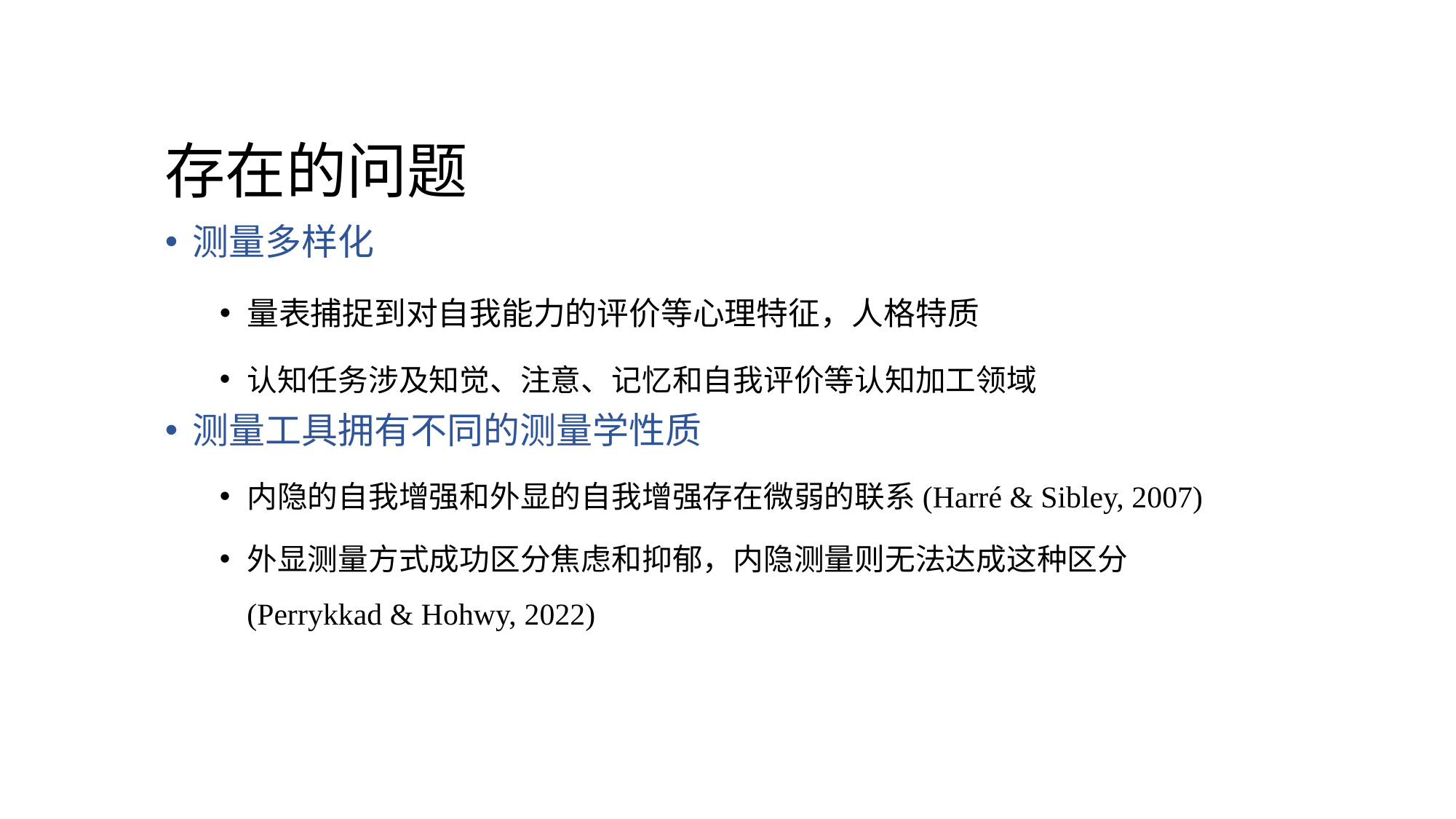

存在的问题
测量多样化
量表捕捉到对自我能力的评价等心理特征，人格特质
认知任务涉及知觉、注意、记忆和自我评价等认知加工领域
测量工具拥有不同的测量学性质
内隐的自我增强和外显的自我增强存在微弱的联系(Harré & Sibley, 2007)
外显测量方式成功区分焦虑和抑郁，内隐测量则无法达成这种区分 (Perrykkad & Hohwy, 2022)